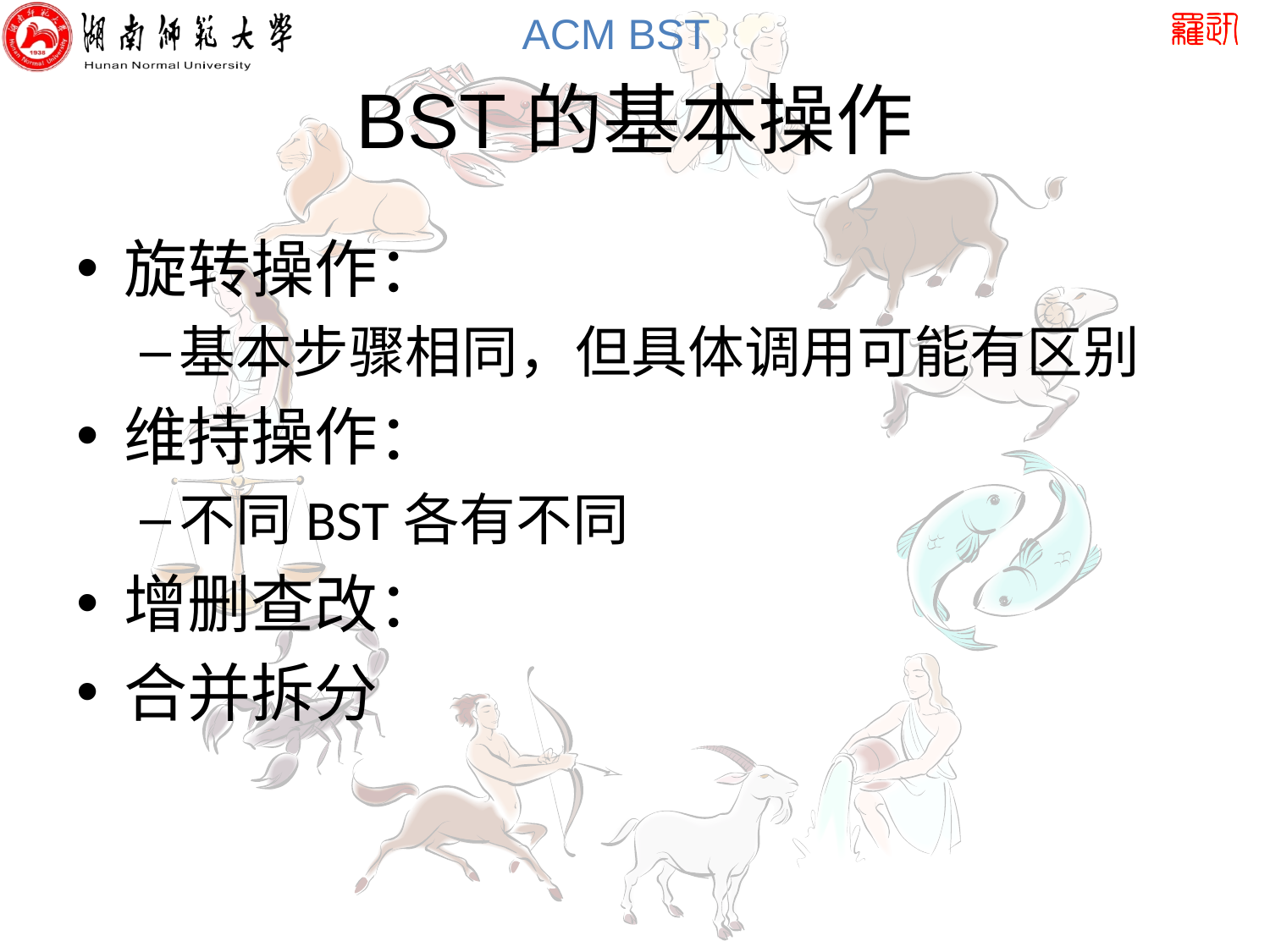

# BST的基本操作
旋转操作：
基本步骤相同，但具体调用可能有区别
维持操作：
不同BST各有不同
增删查改：
合并拆分